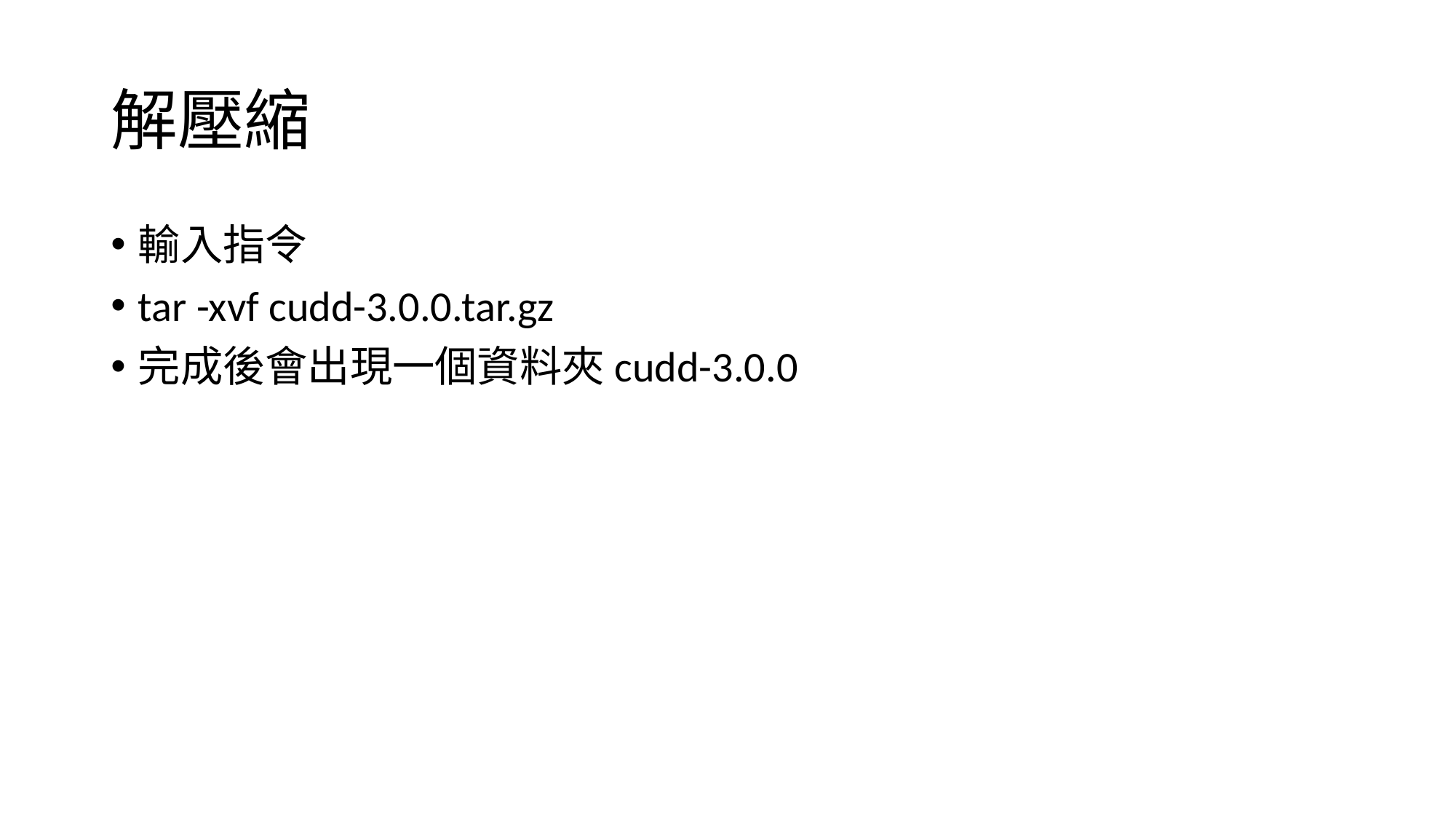

# 解壓縮
輸入指令
tar -xvf cudd-3.0.0.tar.gz
完成後會出現一個資料夾cudd-3.0.0